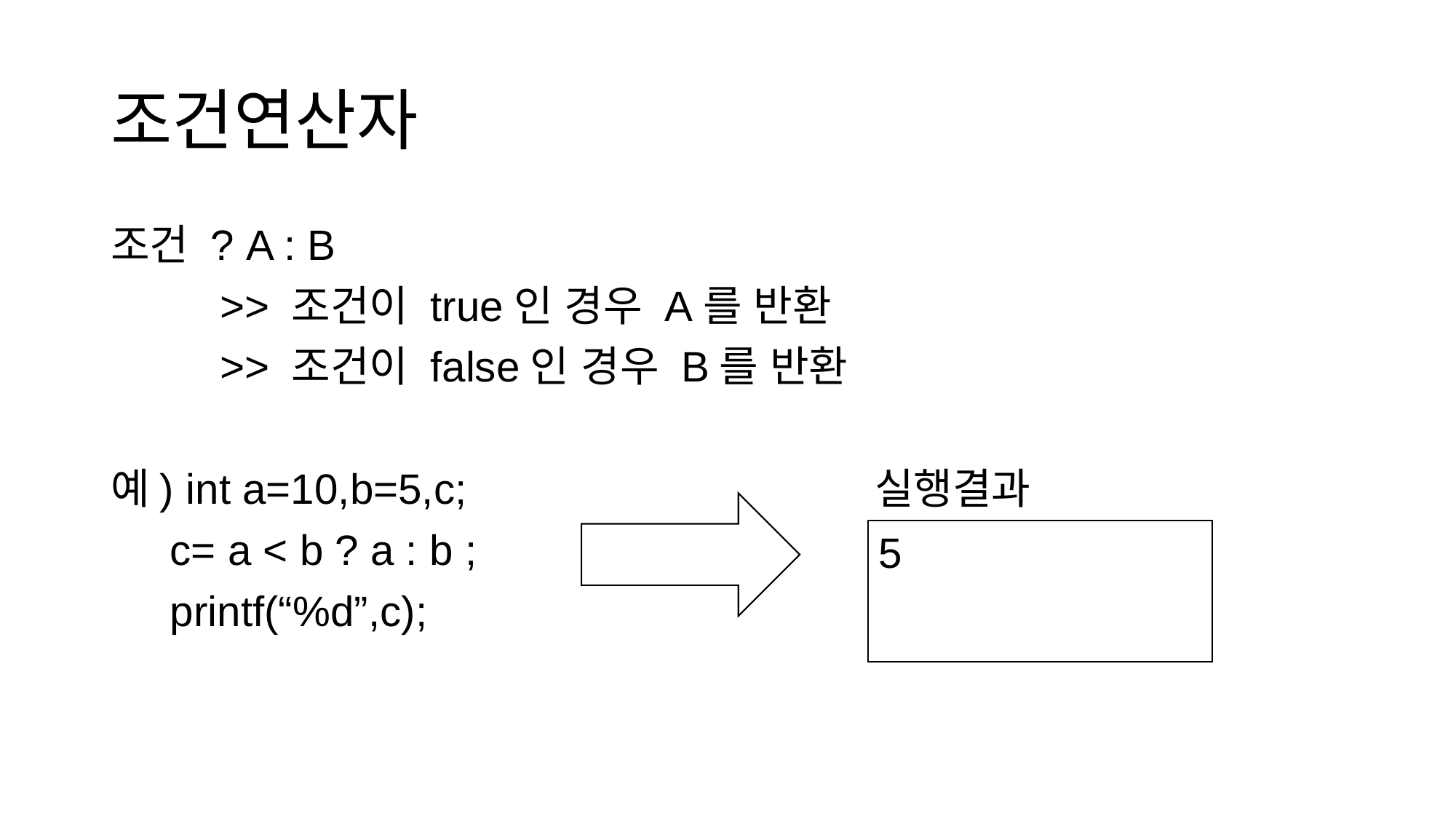

# 조건연산자
조건 ? A : B
	>> 조건이 true인 경우 A를 반환
	>> 조건이 false인 경우 B를 반환

예) int a=10,b=5,c;				실행결과
     c= a < b ? a : b ;                        5
     printf(“%d”,c);

5